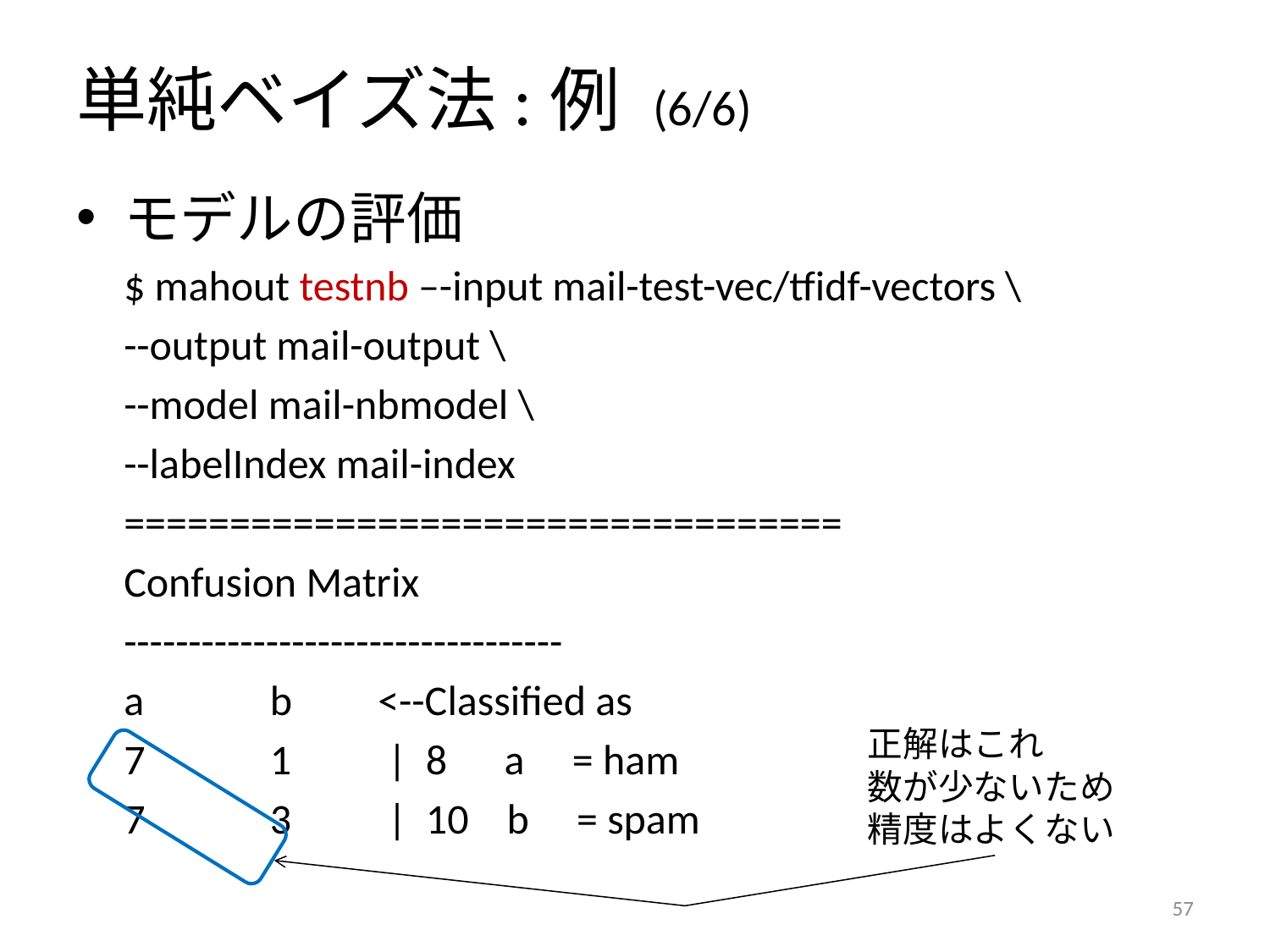

# 単純ベイズ法:例 (6/6)
モデルの評価
	$ mahout testnb –-input mail-test-vec/tfidf-vectors \
	--output mail-output \
	--model mail-nbmodel \
	--labelIndex mail-index
	==================================
	Confusion Matrix
	----------------------------------
	a    	  b    	<--Classified as
	7    	  1    	 |  8      a     = ham
	7    	  3    	 |  10    b     = spam

正解はこれ
数が少ないため
精度はよくない

57